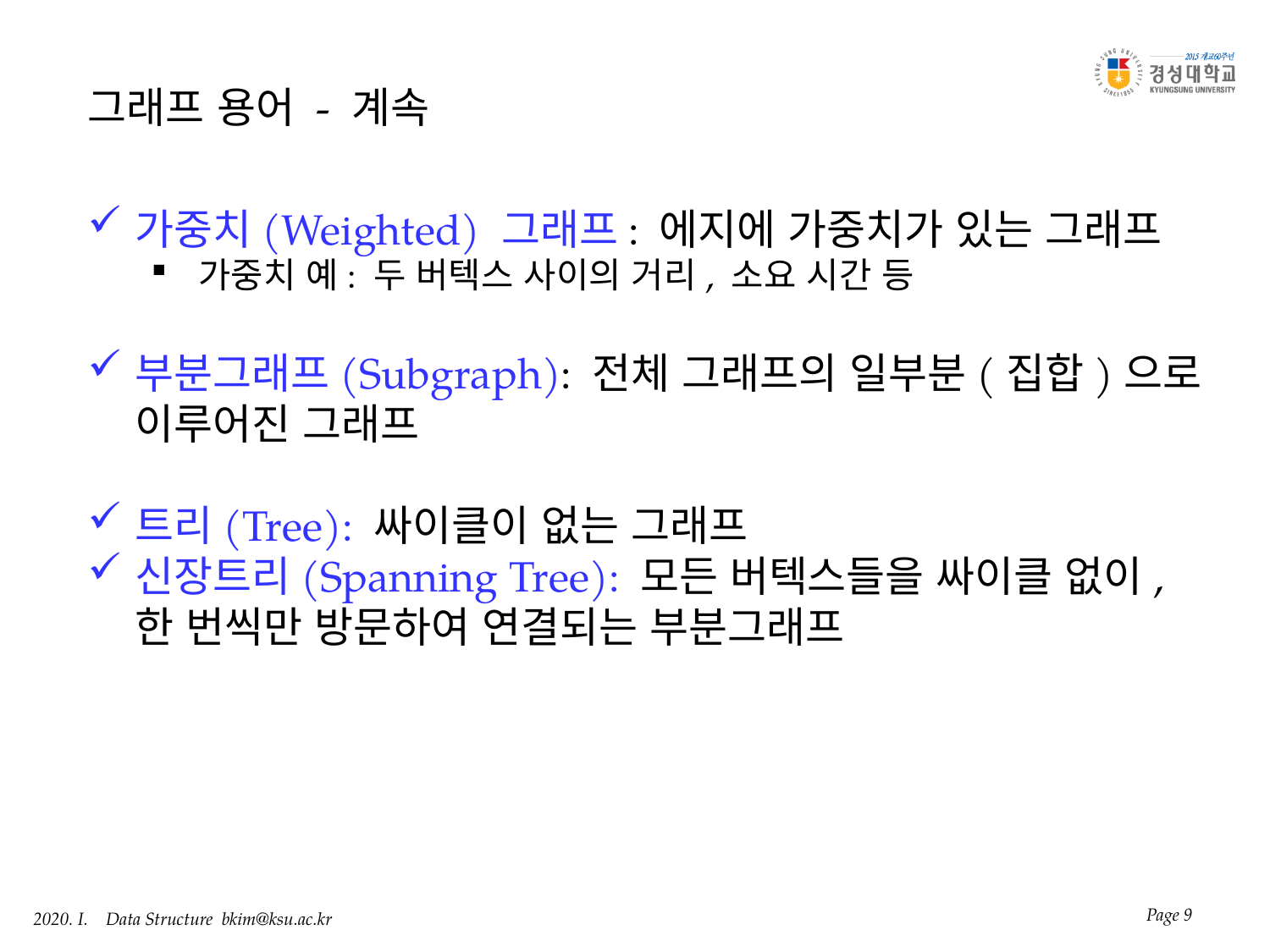

그래프 용어 - 계속
가중치(Weighted) 그래프: 에지에 가중치가 있는 그래프
가중치 예: 두 버텍스 사이의 거리, 소요 시간 등

부분그래프(Subgraph): 전체 그래프의 일부분(집합)으로 이루어진 그래프

트리(Tree): 싸이클이 없는 그래프
신장트리(Spanning Tree): 모든 버텍스들을 싸이클 없이, 한 번씩만 방문하여 연결되는 부분그래프
Page 9